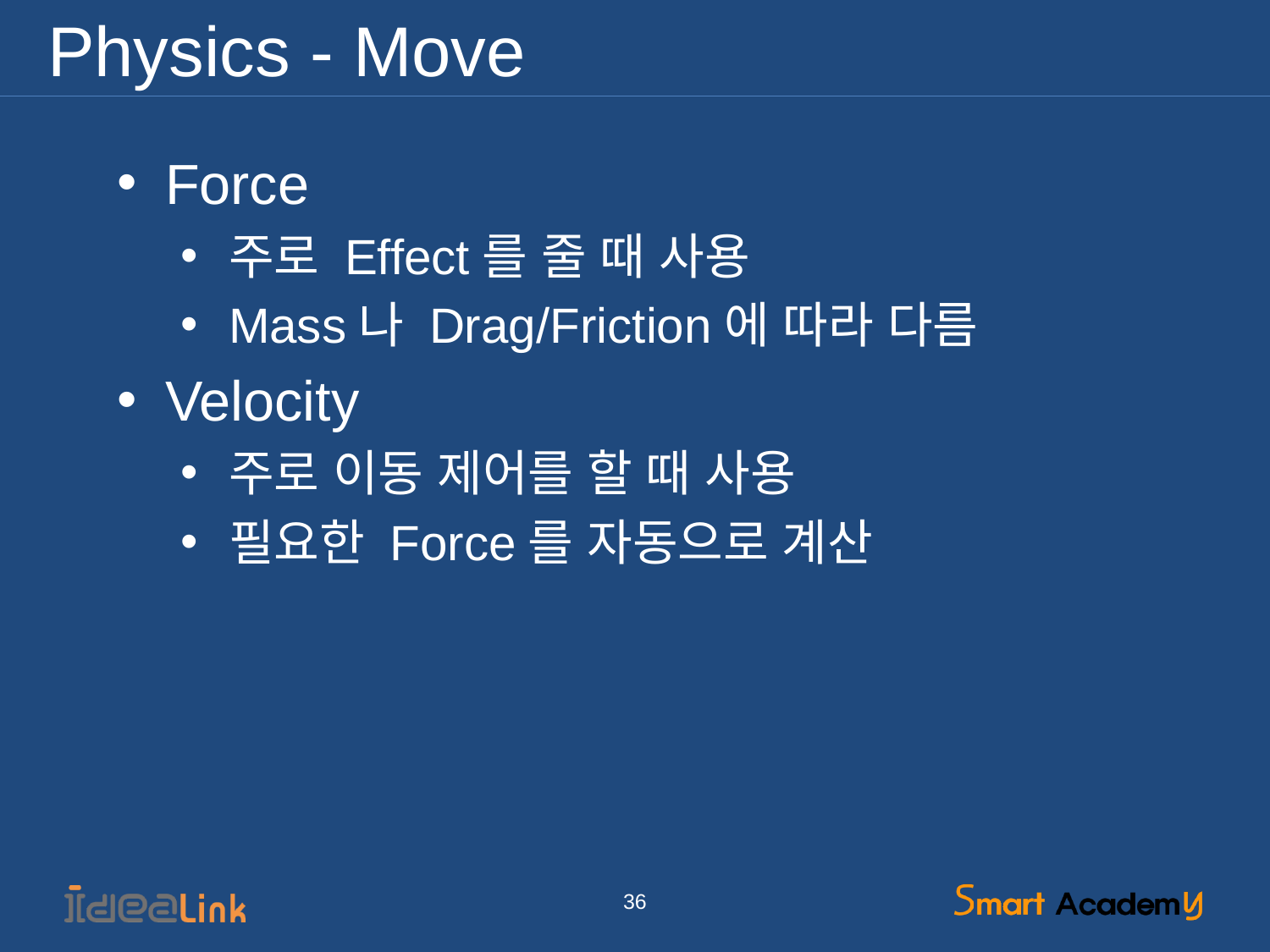

# Physics - Move
Force
주로 Effect를 줄 때 사용
Mass나 Drag/Friction에 따라 다름
Velocity
주로 이동 제어를 할 때 사용
필요한 Force를 자동으로 계산
36